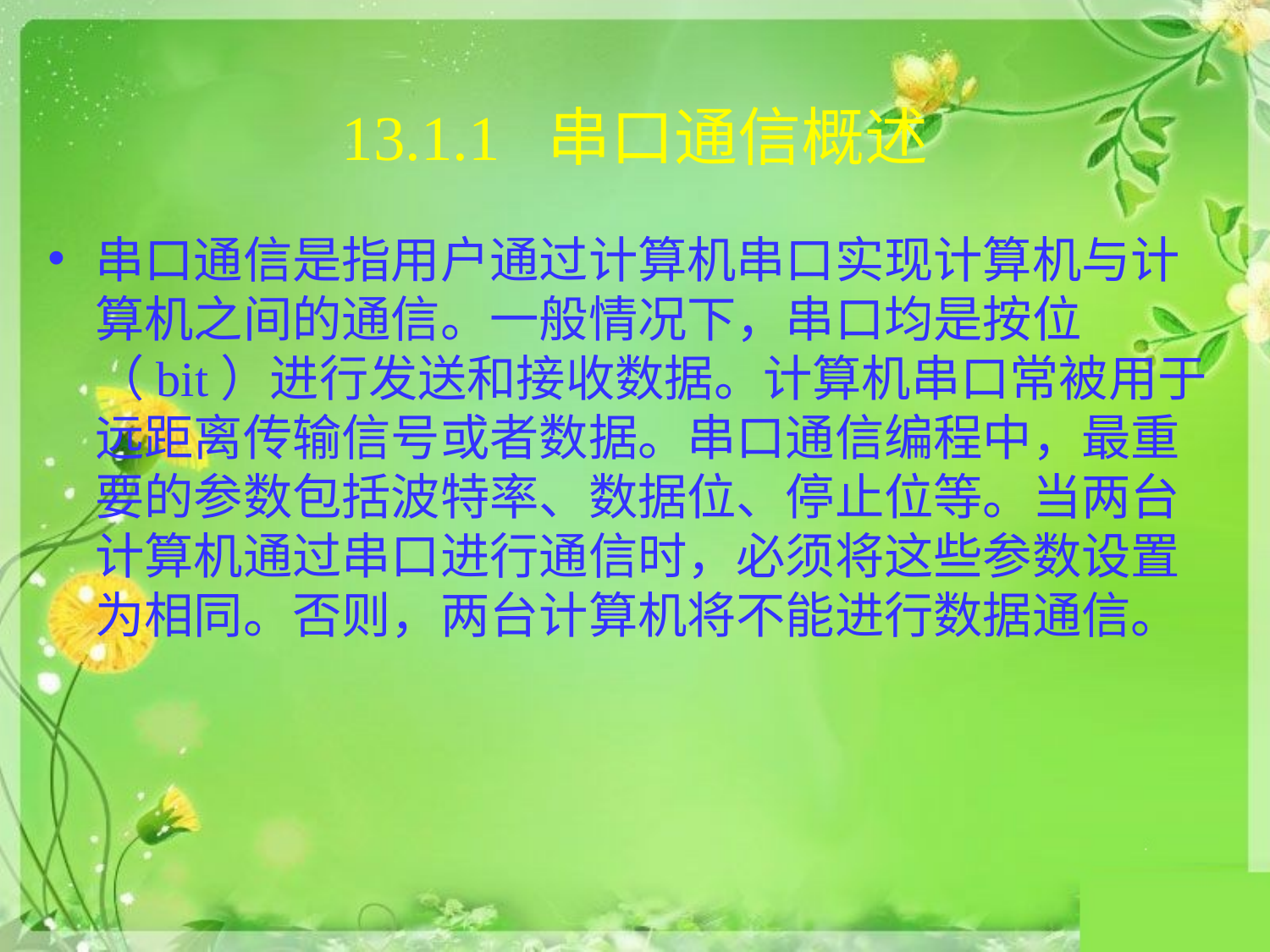

# 13.1.1  串口通信概述
串口通信是指用户通过计算机串口实现计算机与计算机之间的通信。一般情况下，串口均是按位（bit）进行发送和接收数据。计算机串口常被用于远距离传输信号或者数据。串口通信编程中，最重要的参数包括波特率、数据位、停止位等。当两台计算机通过串口进行通信时，必须将这些参数设置为相同。否则，两台计算机将不能进行数据通信。